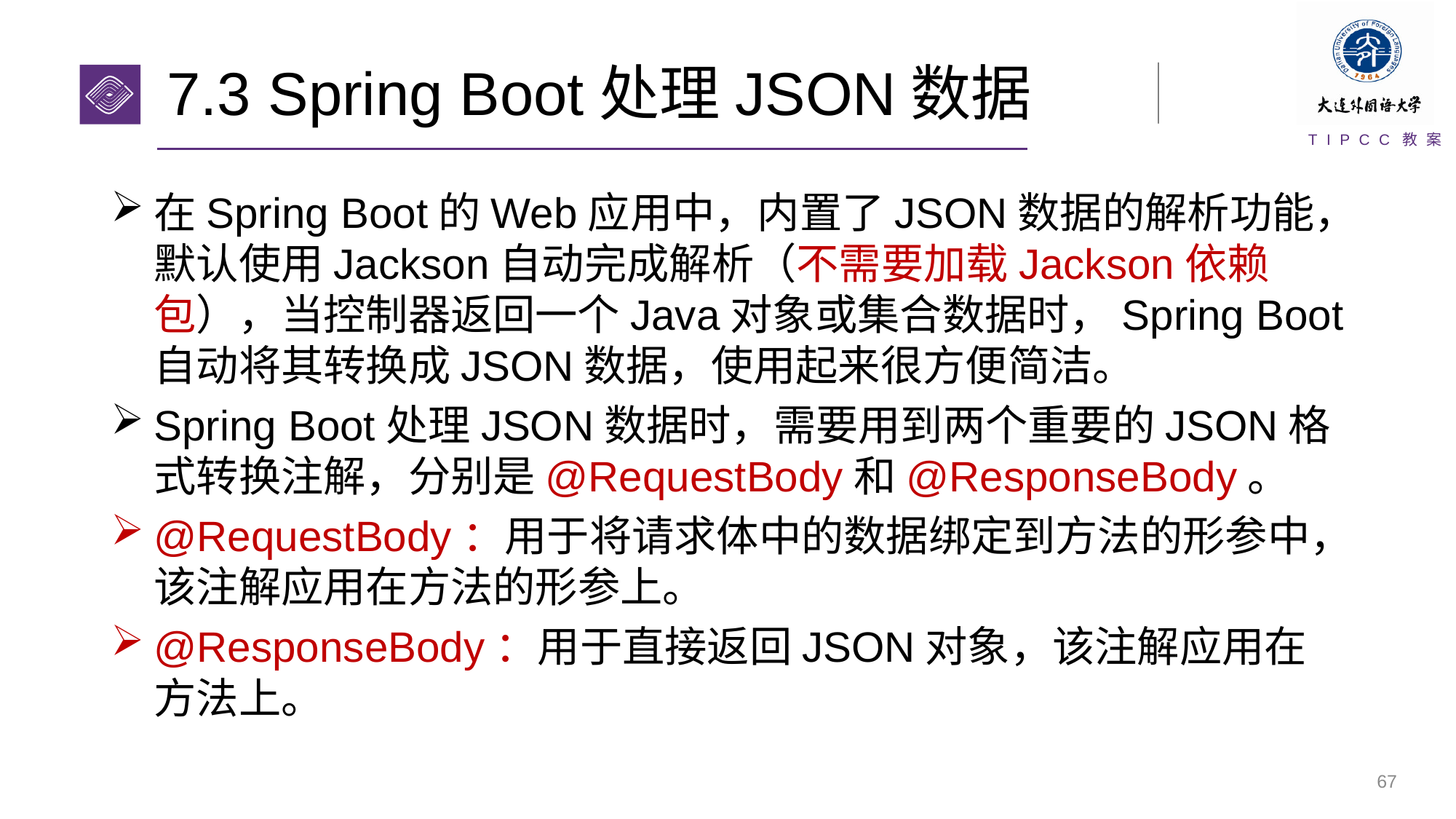

# 7.3 Spring Boot处理JSON数据
在Spring Boot的Web应用中，内置了JSON数据的解析功能，默认使用Jackson自动完成解析（不需要加载Jackson依赖包），当控制器返回一个Java对象或集合数据时，Spring Boot自动将其转换成JSON数据，使用起来很方便简洁。
Spring Boot处理JSON数据时，需要用到两个重要的JSON格式转换注解，分别是@RequestBody和@ResponseBody。
@RequestBody：用于将请求体中的数据绑定到方法的形参中，该注解应用在方法的形参上。
@ResponseBody：用于直接返回JSON对象，该注解应用在方法上。

67